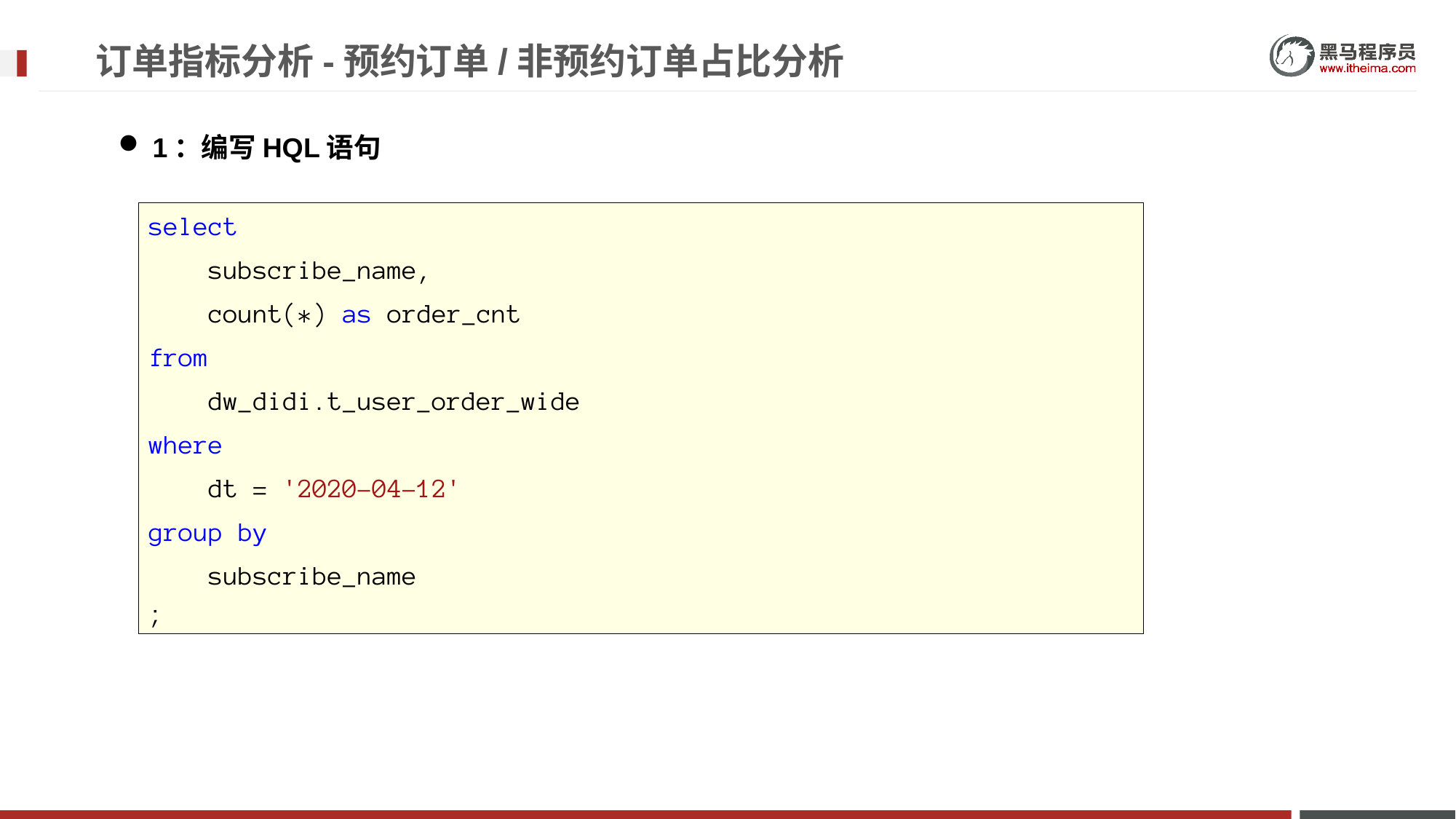

# 订单指标分析-预约订单/非预约订单占比分析
1：编写HQL语句
select
    subscribe_name,
    count(*) as order_cnt
from
    dw_didi.t_user_order_wide
where
    dt = '2020-04-12'
group by
    subscribe_name
;